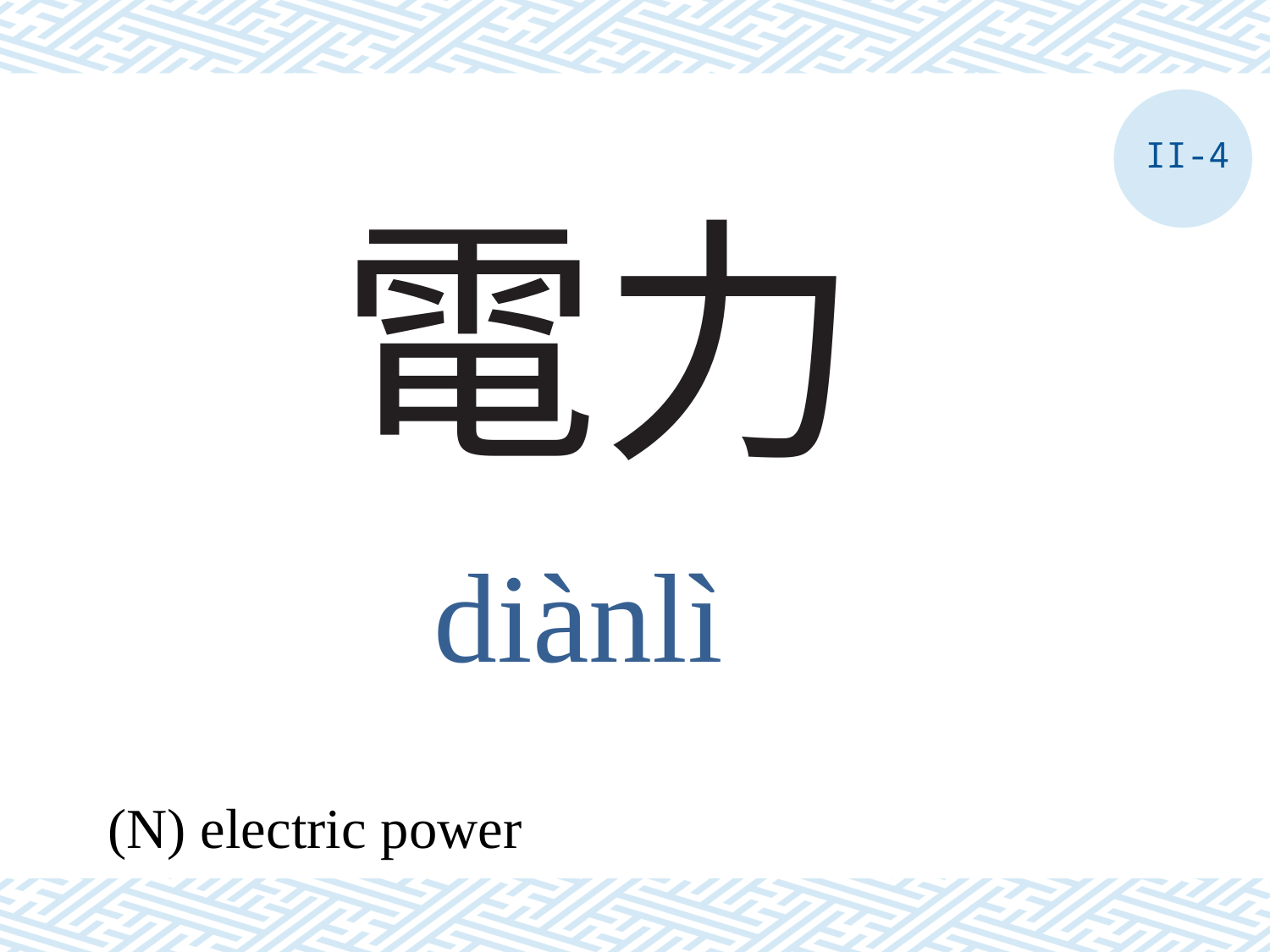

II-4

# 電力
diànlì
(N) electric power